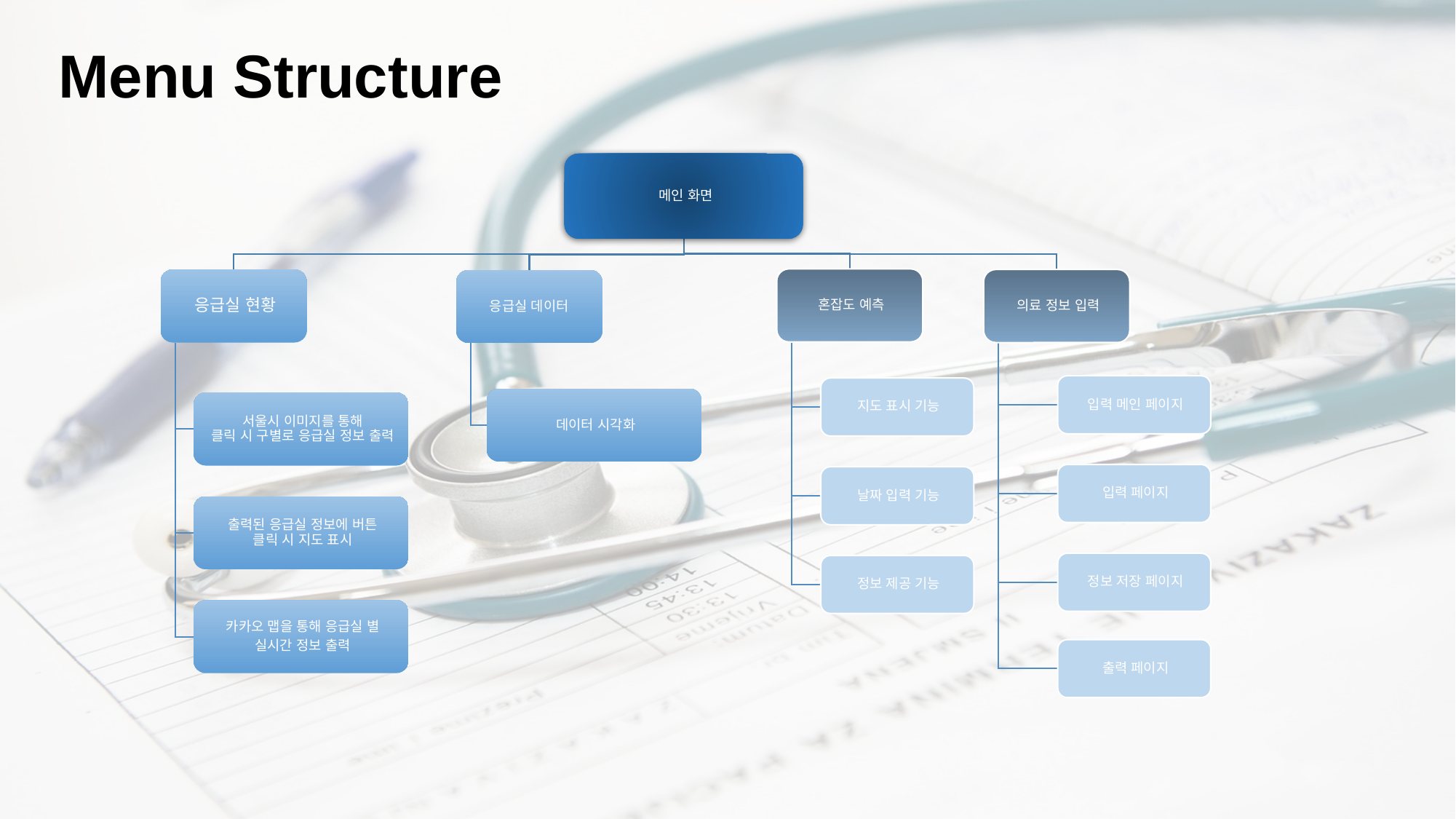

Menu Structure
메인 화면
응급실 현황
서울시 이미지를 통해
클릭 시 구별로 응급실 정보 출력
출력된 응급실 정보에 버튼
클릭 시 지도 표시
카카오 맵을 통해 응급실 별
실시간 정보 출력
응급실 데이터
데이터 시각화
혼잡도 예측
지도 표시 기능
날짜 입력 기능
정보 제공 기능
의료 정보 입력
입력 메인 페이지
입력 페이지
정보 저장 페이지
출력 페이지